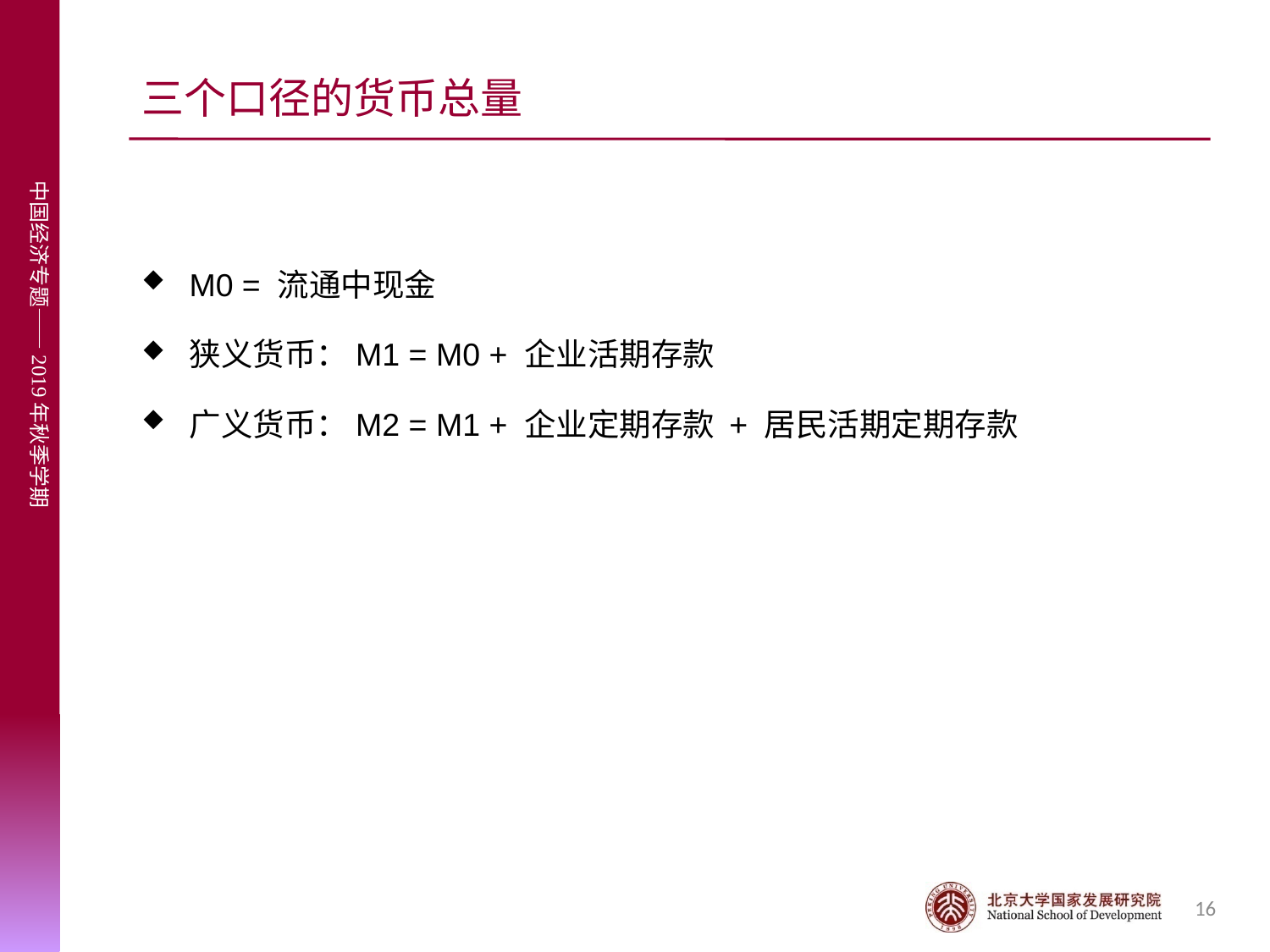

# 三个口径的货币总量

M0 = 流通中现金
狭义货币：M1 = M0 + 企业活期存款
广义货币：M2 = M1 + 企业定期存款 + 居民活期定期存款
16